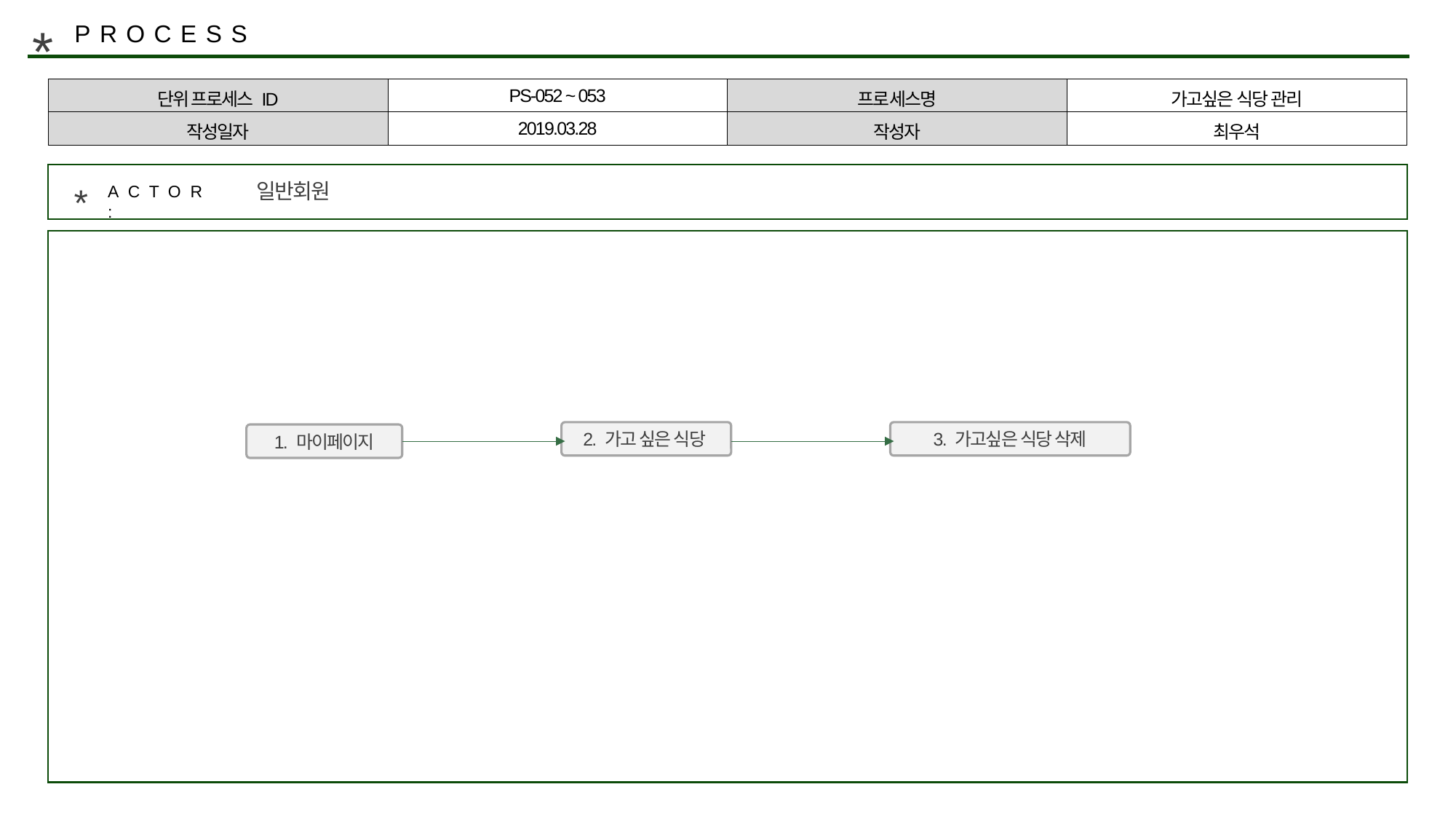

*
PROCESS
| 단위 프로세스 ID | PS-052 ~ 053 | 프로세스명 | 가고싶은 식당 관리 |
| --- | --- | --- | --- |
| 작성일자 | 2019.03.28 | 작성자 | 최우석 |

일반회원
*
ACTOR :

2. 가고 싶은 식당
3. 가고싶은 식당 삭제
1. 마이페이지